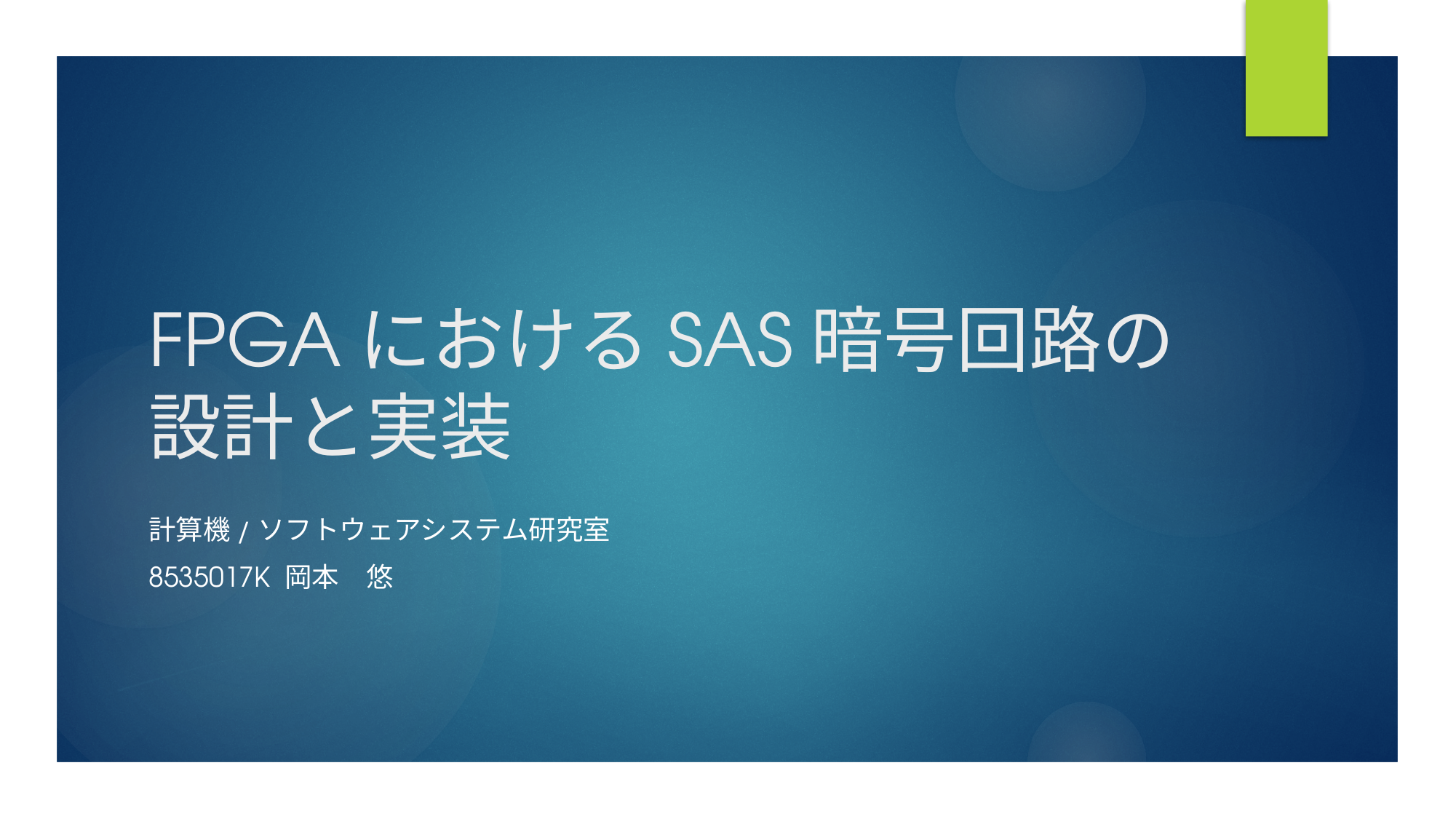

# FPGAにおけるSAS暗号回路の設計と実装
計算機/ソフトウェアシステム研究室
8535017K 岡本　悠